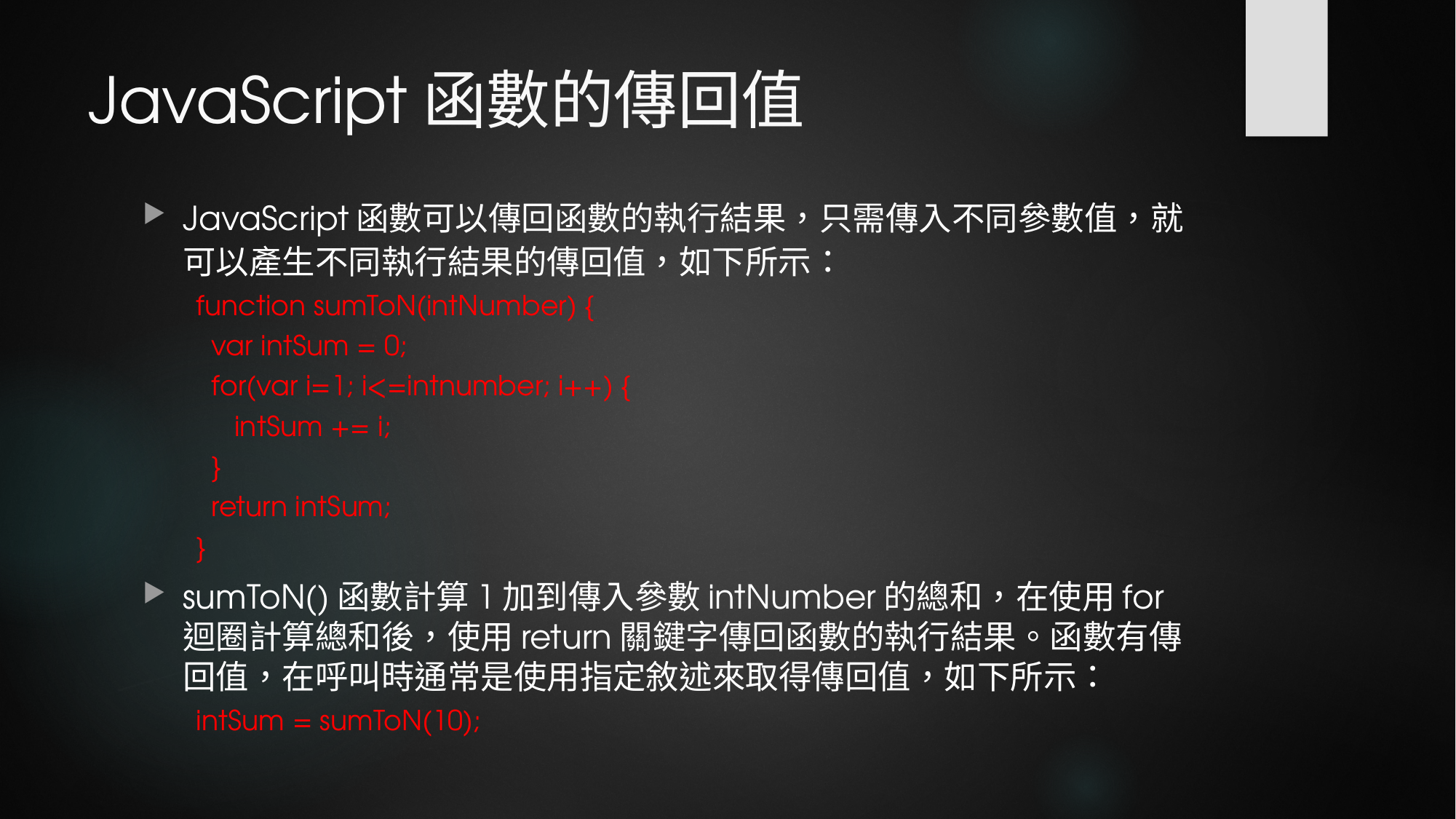

# JavaScript函數的傳回值
JavaScript函數可以傳回函數的執行結果，只需傳入不同參數值，就可以產生不同執行結果的傳回值，如下所示：
function sumToN(intNumber) {
  var intSum = 0;
  for(var i=1; i<=intnumber; i++) {
     intSum += i;
  }
  return intSum;
}
sumToN()函數計算1加到傳入參數intNumber的總和，在使用for迴圈計算總和後，使用return關鍵字傳回函數的執行結果。函數有傳回值，在呼叫時通常是使用指定敘述來取得傳回值，如下所示：
intSum = sumToN(10);